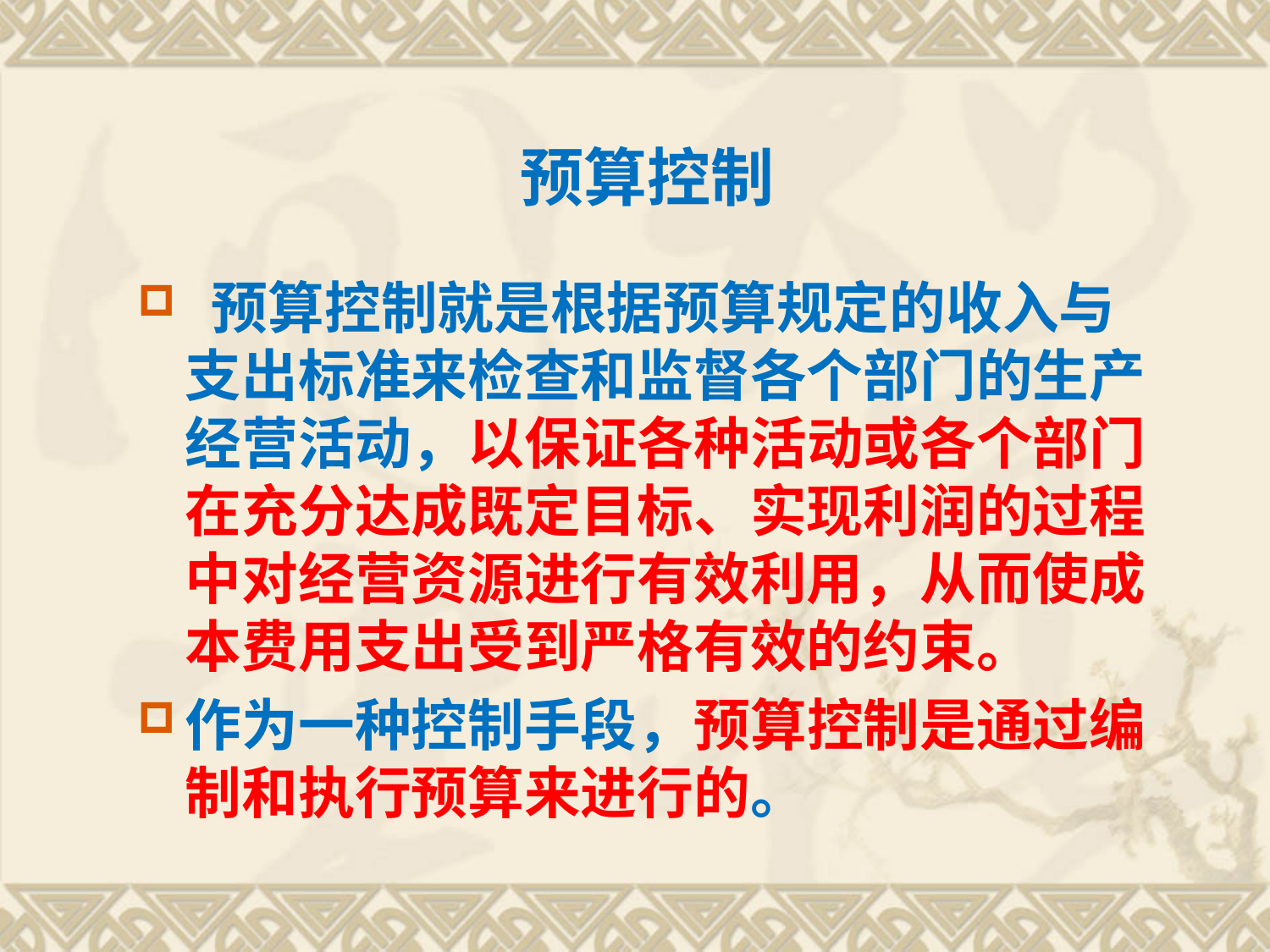

预算控制
 预算控制就是根据预算规定的收入与支出标准来检查和监督各个部门的生产经营活动，以保证各种活动或各个部门在充分达成既定目标、实现利润的过程中对经营资源进行有效利用，从而使成本费用支出受到严格有效的约束。
作为一种控制手段，预算控制是通过编制和执行预算来进行的。